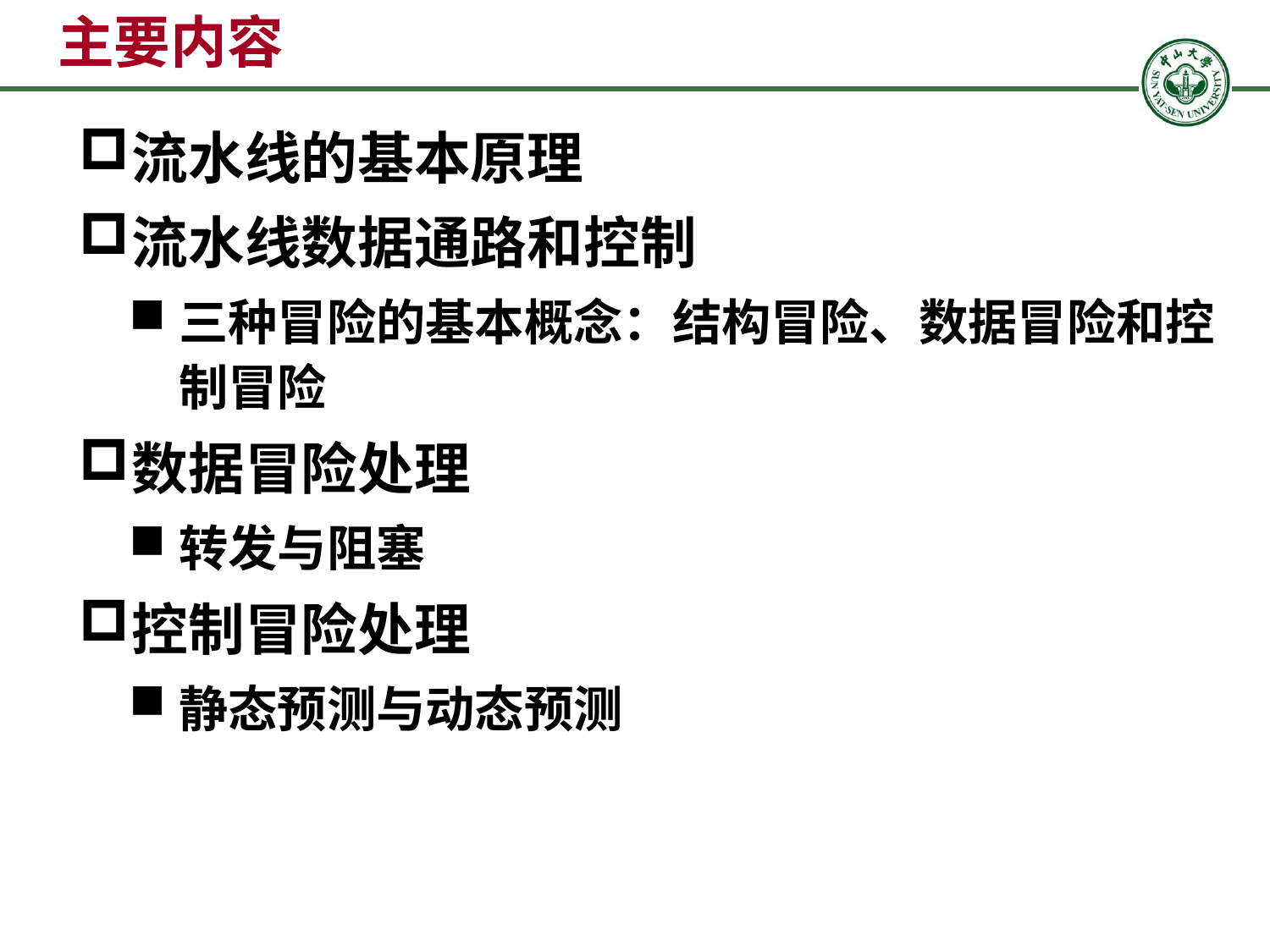

# 主要内容
流水线的基本原理
流水线数据通路和控制
三种冒险的基本概念：结构冒险、数据冒险和控制冒险
数据冒险处理
转发与阻塞
控制冒险处理
静态预测与动态预测